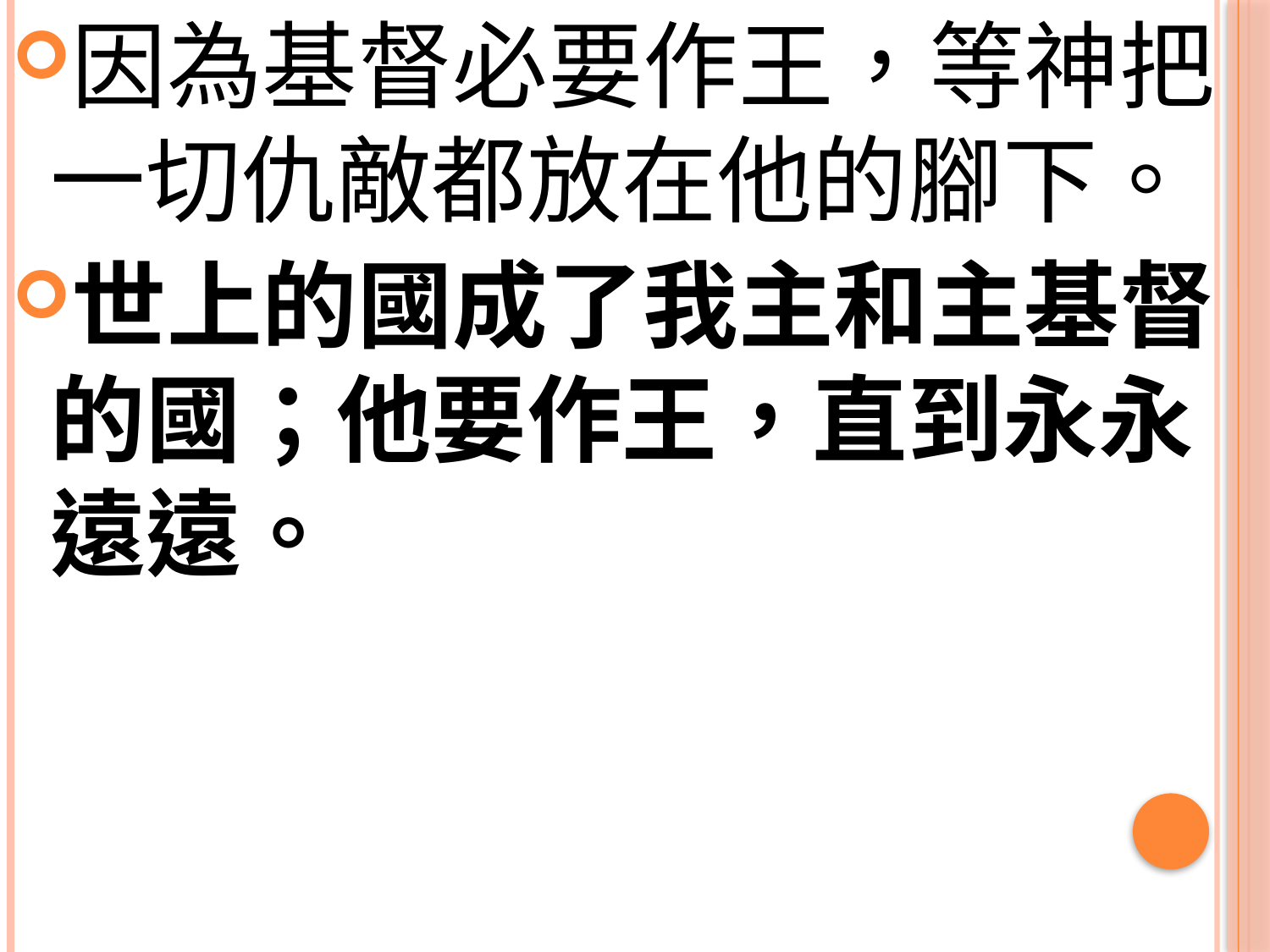

因為基督必要作王，等神把一切仇敵都放在他的腳下。
世上的國成了我主和主基督的國；他要作王，直到永永遠遠。